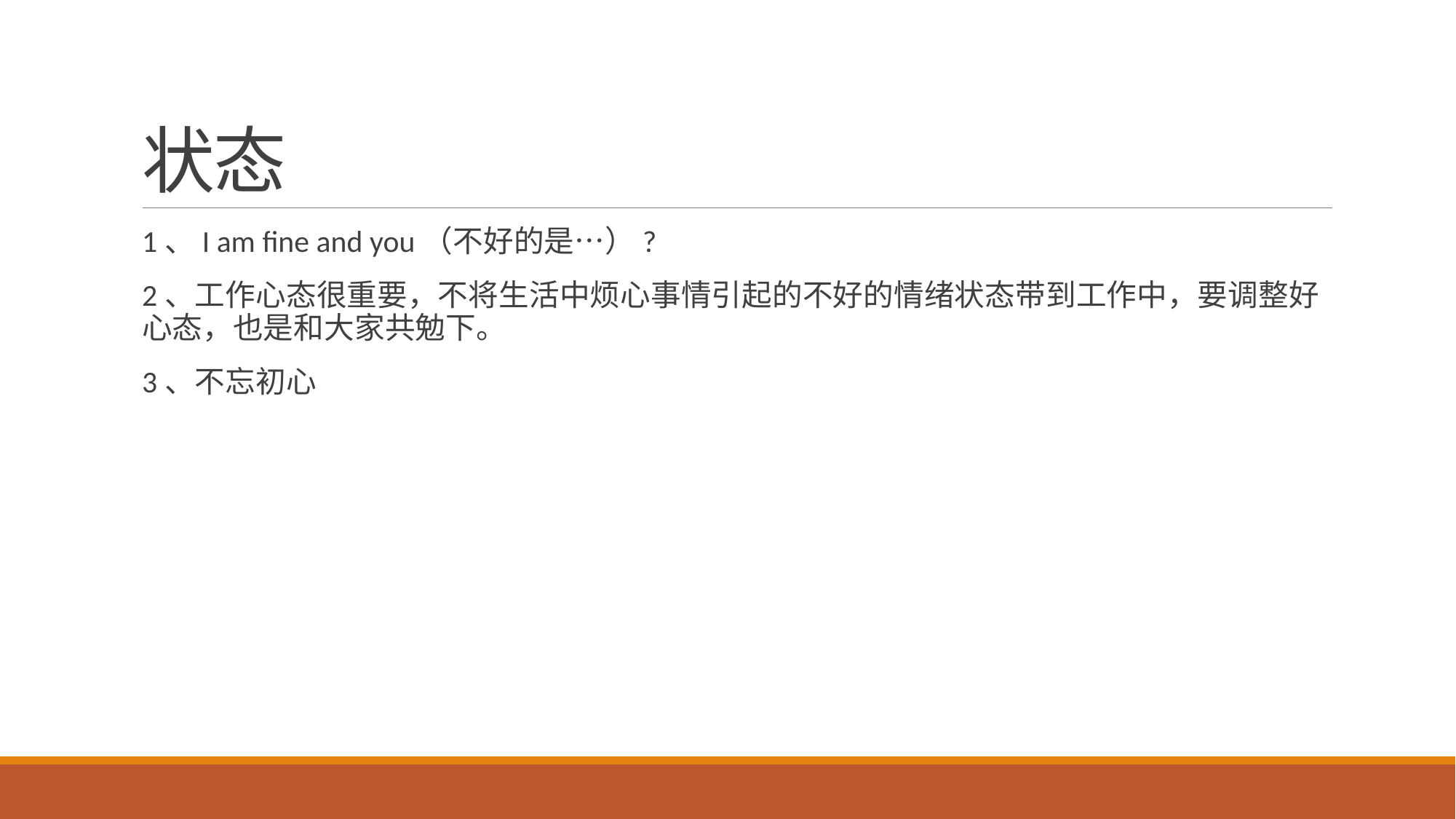

# 状态
1、I am fine and you（不好的是…）?
2、工作心态很重要，不将生活中烦心事情引起的不好的情绪状态带到工作中，要调整好心态，也是和大家共勉下。
3、不忘初心